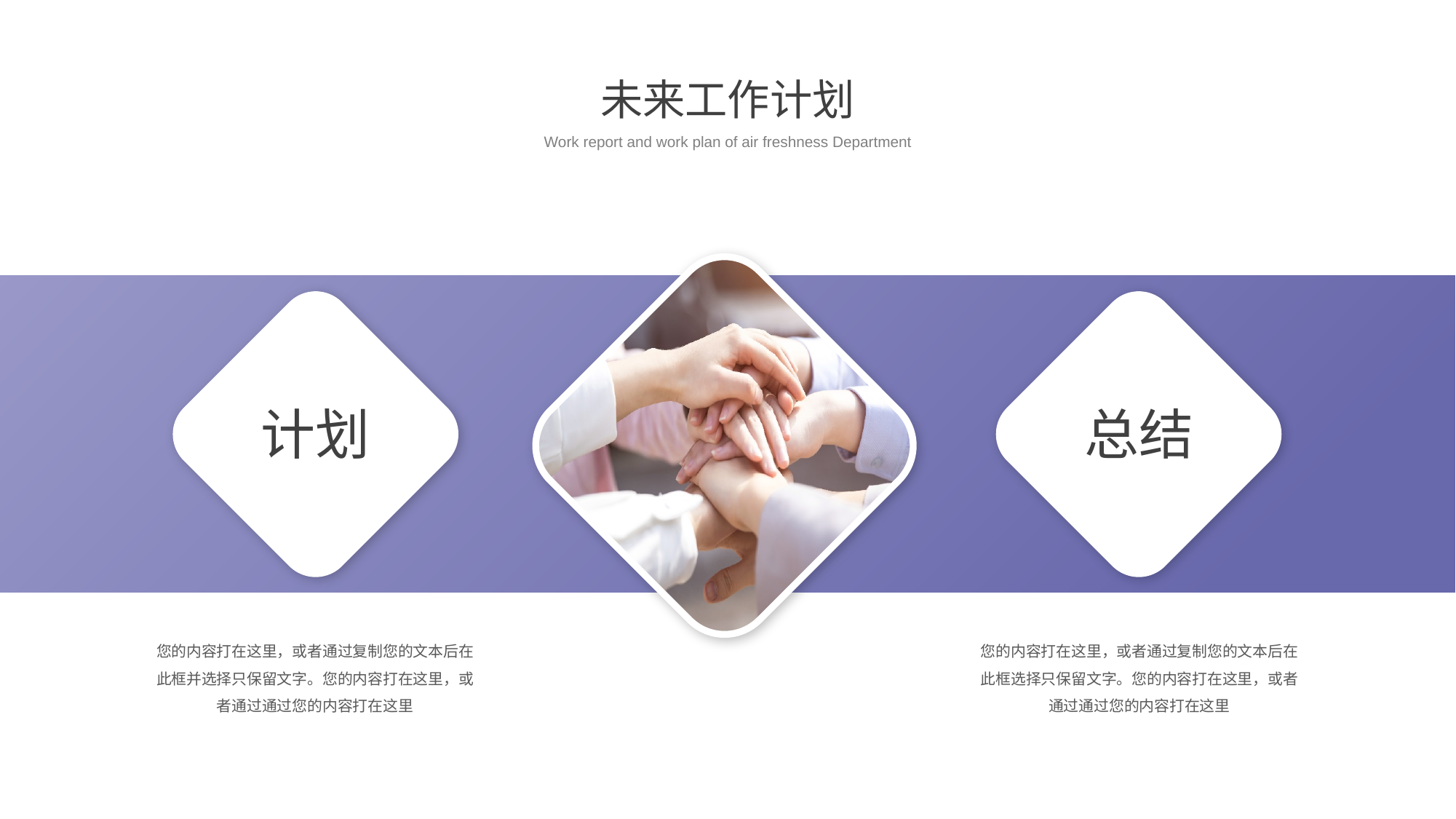

未来工作计划
Work report and work plan of air freshness Department

计划
总结
您的内容打在这里，或者通过复制您的文本后在此框并选择只保留文字。您的内容打在这里，或者通过通过您的内容打在这里
您的内容打在这里，或者通过复制您的文本后在此框选择只保留文字。您的内容打在这里，或者通过通过您的内容打在这里